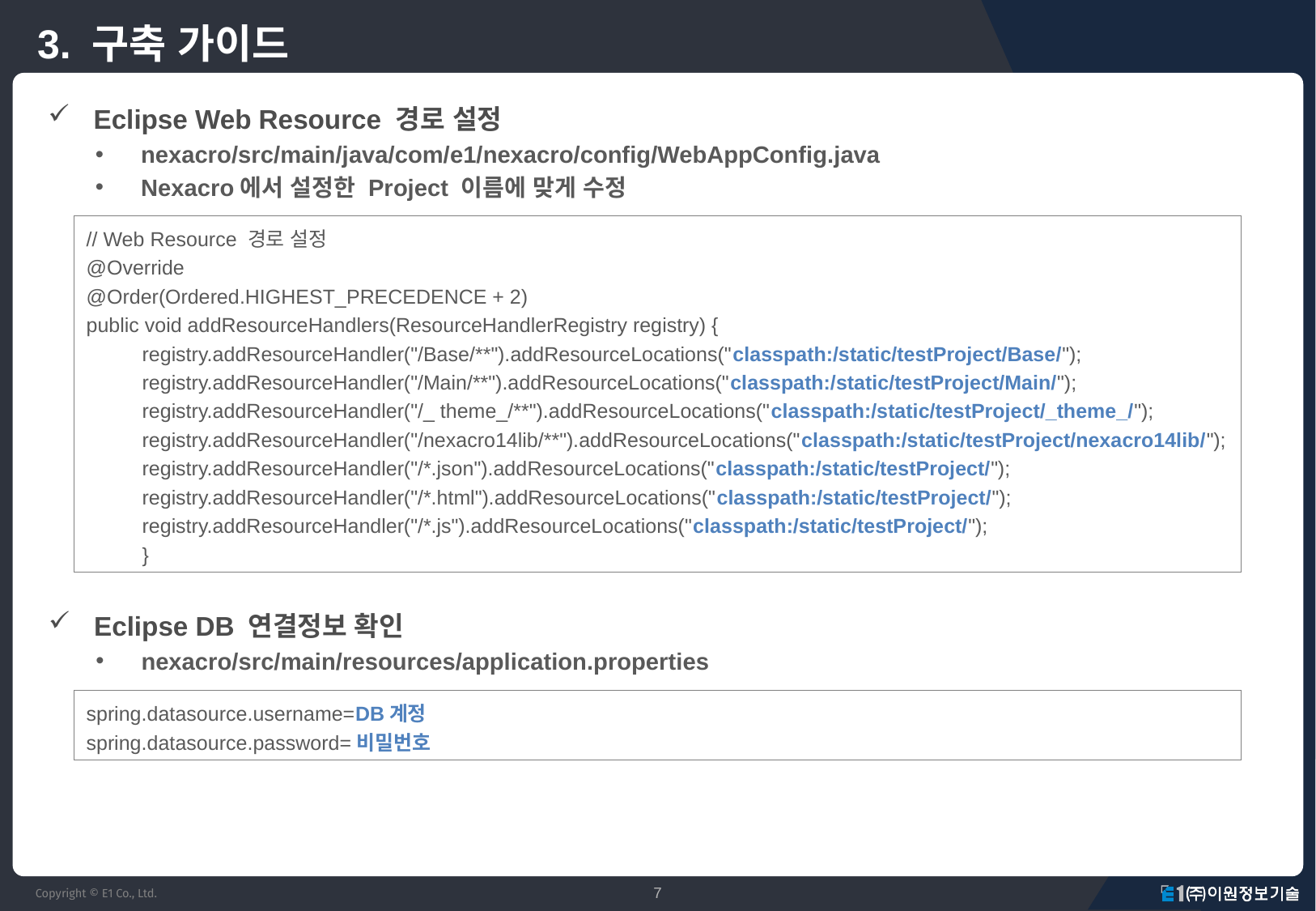

# 3. 구축 가이드
Eclipse Web Resource 경로 설정
nexacro/src/main/java/com/e1/nexacro/config/WebAppConfig.java
Nexacro에서 설정한 Project 이름에 맞게 수정
// Web Resource 경로 설정
@Override
@Order(Ordered.HIGHEST_PRECEDENCE + 2)
public void addResourceHandlers(ResourceHandlerRegistry registry) {
registry.addResourceHandler("/Base/**").addResourceLocations("classpath:/static/testProject/Base/");
registry.addResourceHandler("/Main/**").addResourceLocations("classpath:/static/testProject/Main/");
registry.addResourceHandler("/_ theme_/**").addResourceLocations("classpath:/static/testProject/_theme_/");
registry.addResourceHandler("/nexacro14lib/**").addResourceLocations("classpath:/static/testProject/nexacro14lib/");
registry.addResourceHandler("/*.json").addResourceLocations("classpath:/static/testProject/");
registry.addResourceHandler("/*.html").addResourceLocations("classpath:/static/testProject/");
registry.addResourceHandler("/*.js").addResourceLocations("classpath:/static/testProject/");
}
Eclipse DB 연결정보 확인
nexacro/src/main/resources/application.properties
spring.datasource.username=DB계정
spring.datasource.password=비밀번호
7